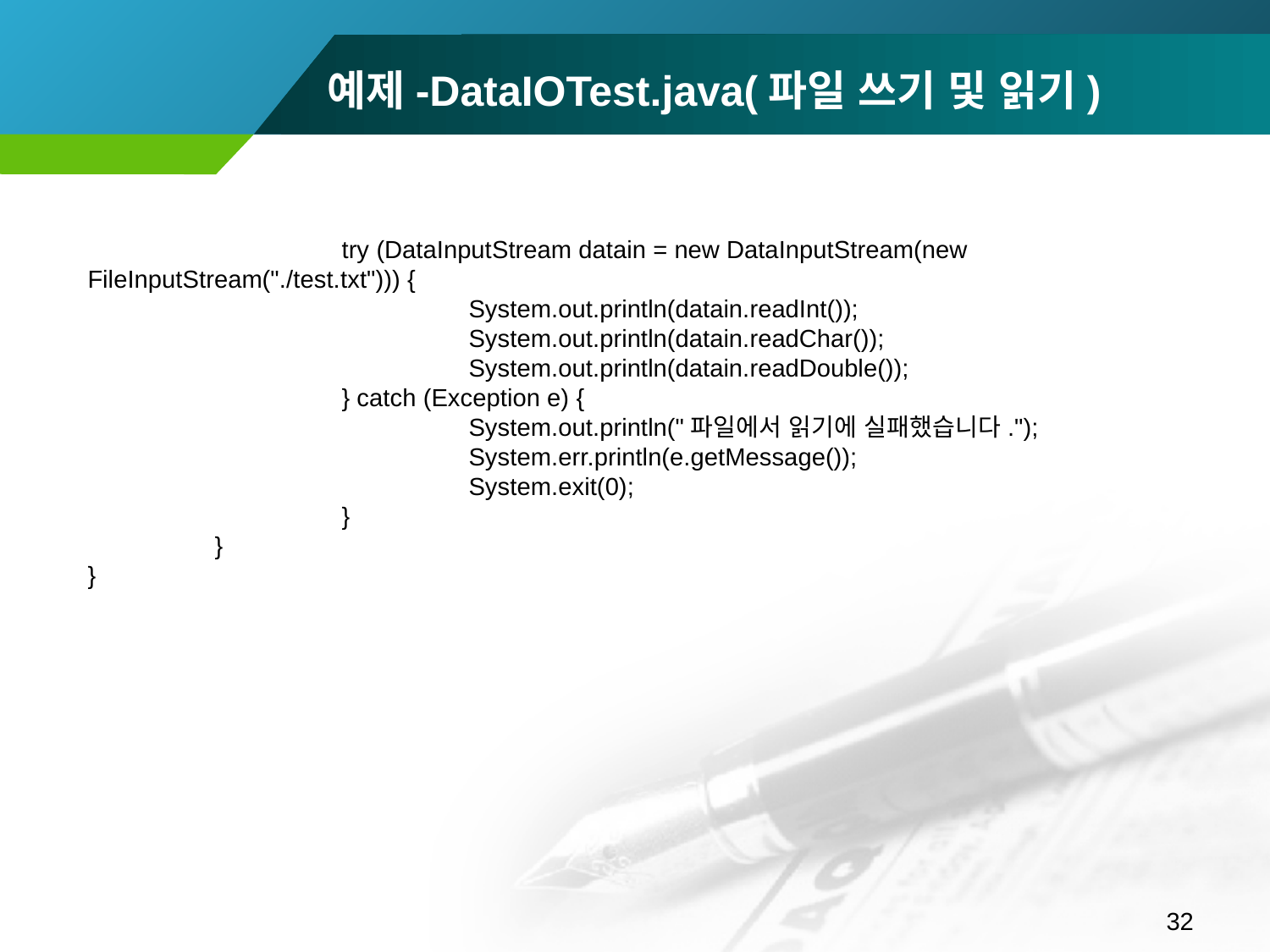

예제-DataIOTest.java(파일 쓰기 및 읽기)

		try (DataInputStream datain = new DataInputStream(new FileInputStream("./test.txt"))) {
			System.out.println(datain.readInt());
			System.out.println(datain.readChar());
			System.out.println(datain.readDouble());
		} catch (Exception e) {
			System.out.println("파일에서 읽기에 실패했습니다.");
			System.err.println(e.getMessage());
			System.exit(0);
		}
	}
}
32